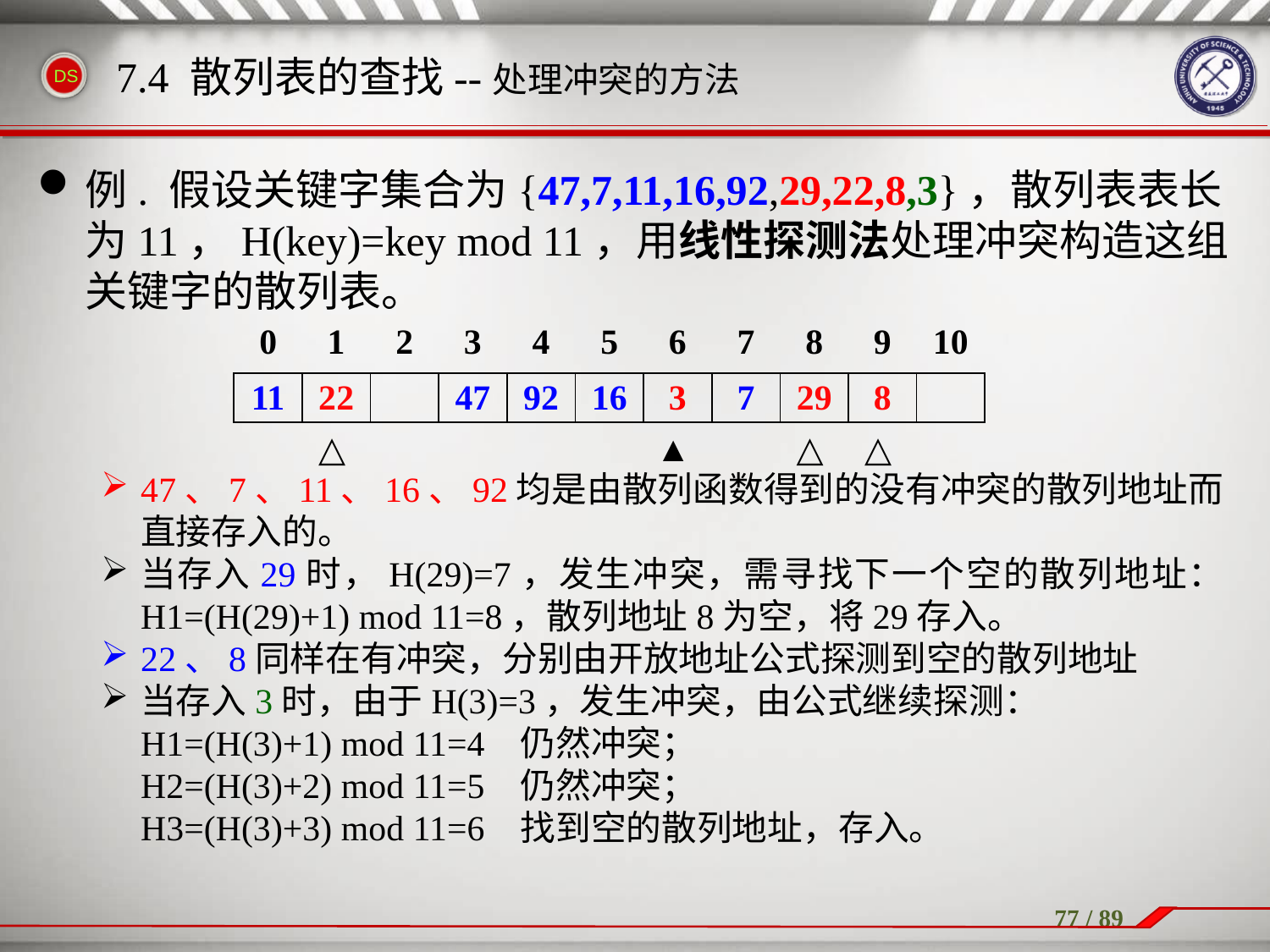

例. 假设关键字集合为{47,7,11,16,92,29,22,8,3}，散列表表长为11，H(key)=key mod 11，用线性探测法处理冲突构造这组关键字的散列表。

47、7、11、16、92均是由散列函数得到的没有冲突的散列地址而直接存入的。
当存入29时，H(29)=7，发生冲突，需寻找下一个空的散列地址：H1=(H(29)+1) mod 11=8，散列地址8为空，将29存入。
22、8同样在有冲突，分别由开放地址公式探测到空的散列地址
当存入3时，由于H(3)=3，发生冲突，由公式继续探测：
	H1=(H(3)+1) mod 11=4   仍然冲突；
	H2=(H(3)+2) mod 11=5   仍然冲突；
	H3=(H(3)+3) mod 11=6   找到空的散列地址，存入。
7.4 散列表的查找--处理冲突的方法
| 0 | 1 | 2 | 3 | 4 | 5 | 6 | 7 | 8 | 9 | 10 |
| --- | --- | --- | --- | --- | --- | --- | --- | --- | --- | --- |
| 11 | 22 |  | 47 | 92 | 16 | 3 | 7 | 29 | 8 |  |
|  | △ |  |  |  |  | ▲ |  | △ | △ |  |